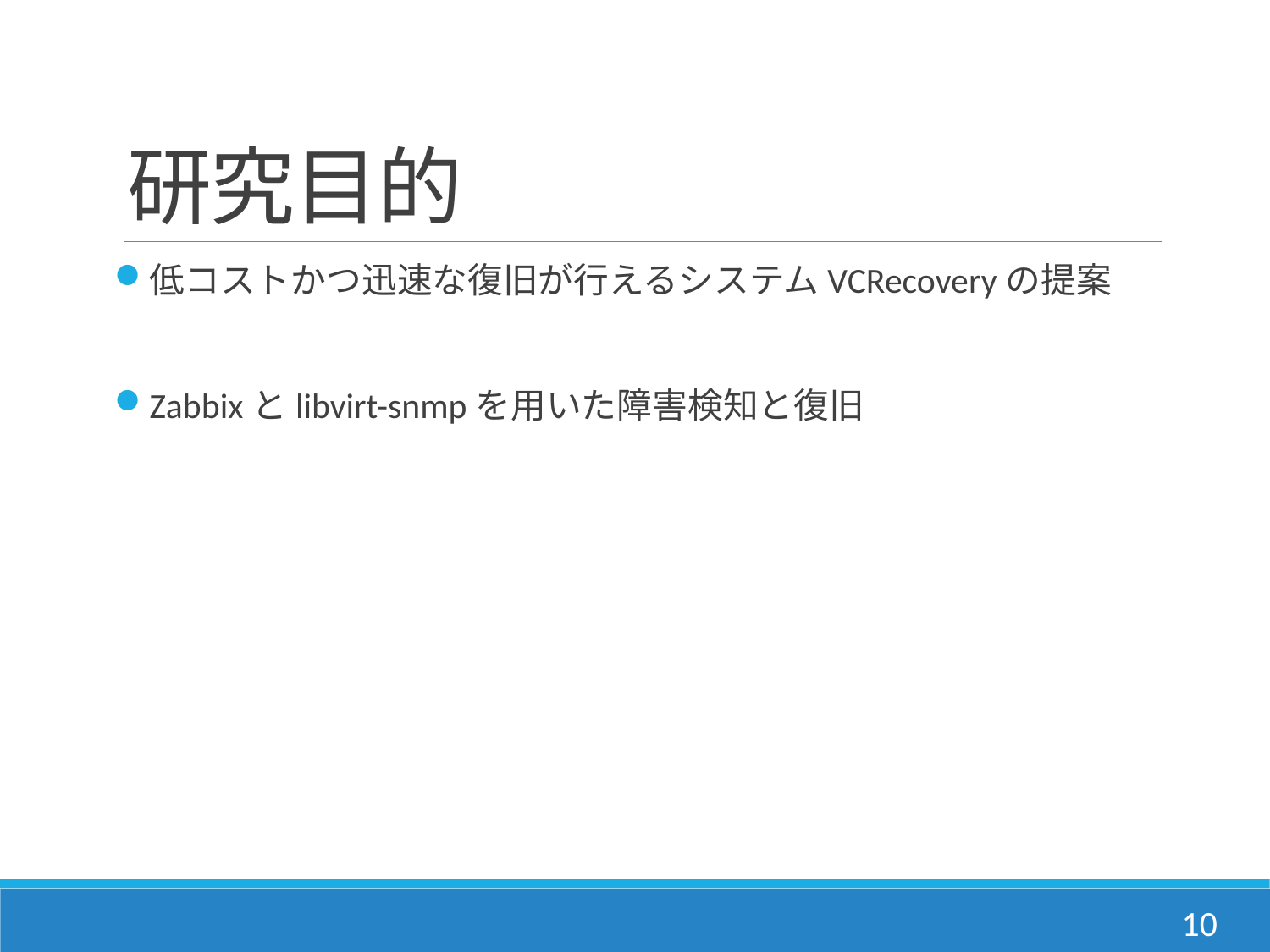

# 研究目的
低コストかつ迅速な復旧が行えるシステムVCRecoveryの提案

Zabbixとlibvirt-snmpを用いた障害検知と復旧

10